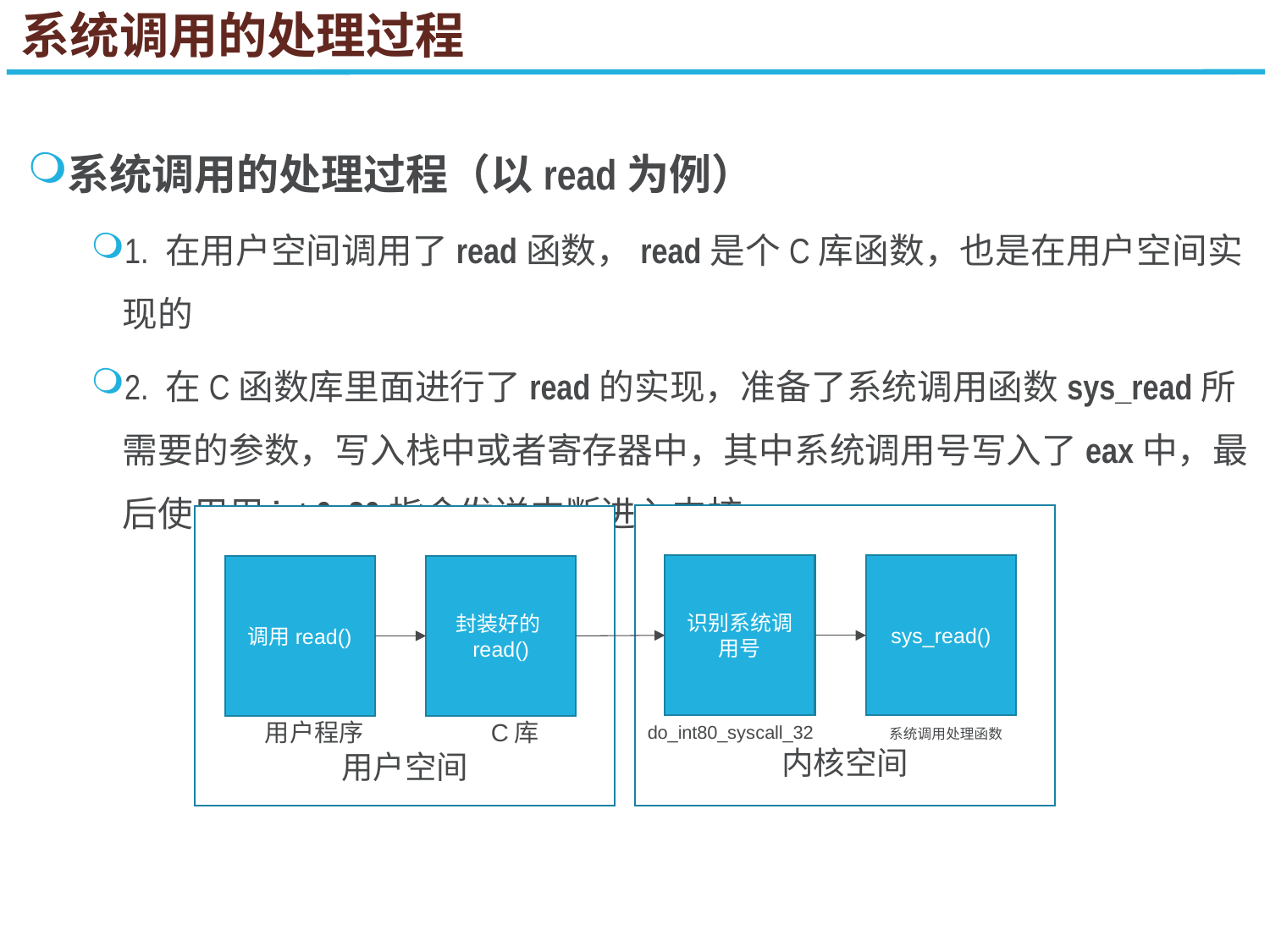

系统调用的处理过程
系统调用的处理过程（以read为例）
1. 在用户空间调用了read函数，read是个C库函数，也是在用户空间实现的
2. 在C函数库里面进行了read的实现，准备了系统调用函数sys_read所需要的参数，写入栈中或者寄存器中，其中系统调用号写入了eax中，最后使用用int 0x80指令发送中断进入内核。

do_int80_syscall_32              系统调用处理函数
内核空间

用户程序                      C库
用户空间
识别系统调用号
sys_read()
调用read()
封装好的read()